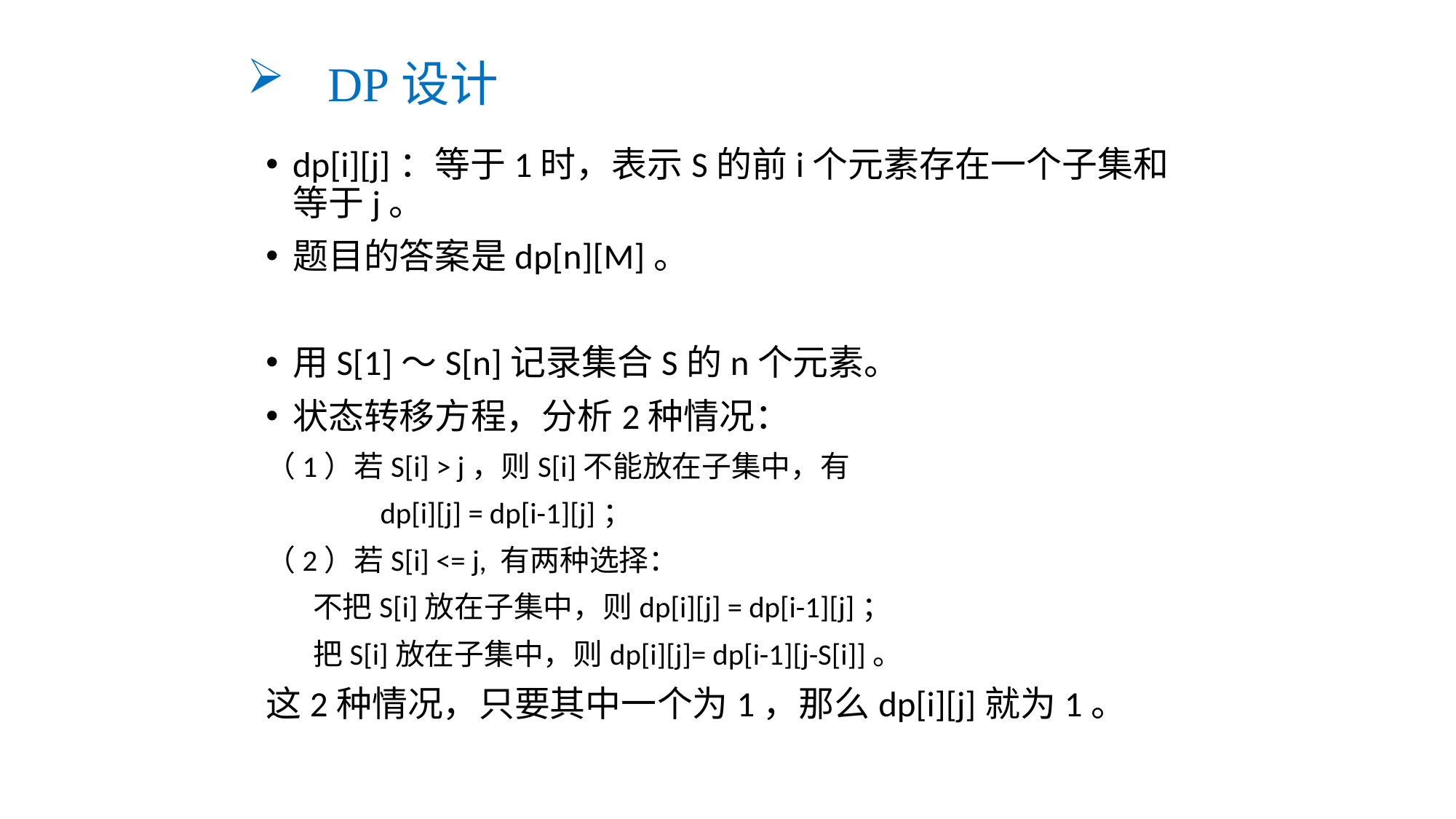

# DP设计
dp[i][j]：等于1时，表示S的前i个元素存在一个子集和等于j。
题目的答案是dp[n][M]。

用S[1]～S[n]记录集合S的n个元素。
状态转移方程，分析2种情况：
（1）若S[i] > j，则S[i]不能放在子集中，有
                 dp[i][j] = dp[i-1][j]；
（2）若S[i] <= j, 有两种选择：
      不把S[i]放在子集中，则dp[i][j] = dp[i-1][j]；
      把S[i]放在子集中，则dp[i][j]= dp[i-1][j-S[i]]。
这2种情况，只要其中一个为1，那么dp[i][j]就为1。